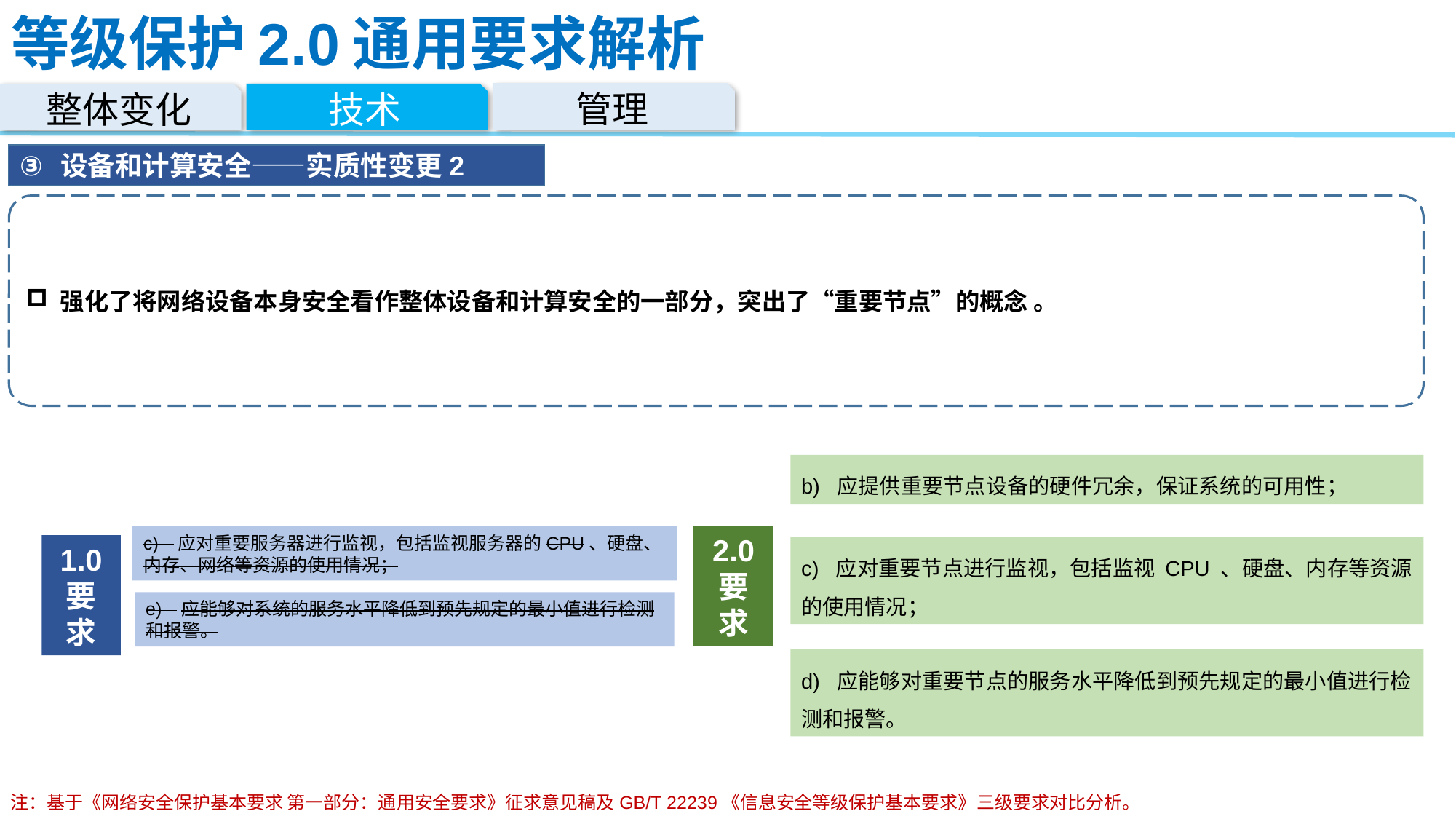

# 等级保护2.0通用要求解析
管理
整体变化
技术
设备和计算安全——实质性变更2
强化了将网络设备本身安全看作整体设备和计算安全的一部分，突出了“重要节点”的概念 。
b)  应提供重要节点设备的硬件冗余，保证系统的可用性；
c)   应对重要服务器进行监视，包括监视服务器的CPU、硬盘、内存、网络等资源的使用情况；
2.0
要求
1.0
要求
c)  应对重要节点进行监视，包括监视 CPU 、硬盘、内存等资源的使用情况；
e)   应能够对系统的服务水平降低到预先规定的最小值进行检测和报警。
d)  应能够对重要节点的服务水平降低到预先规定的最小值进行检测和报警。
注：基于《网络安全保护基本要求 第一部分：通用安全要求》征求意见稿及GB/T 22239《信息安全等级保护基本要求》三级要求对比分析。